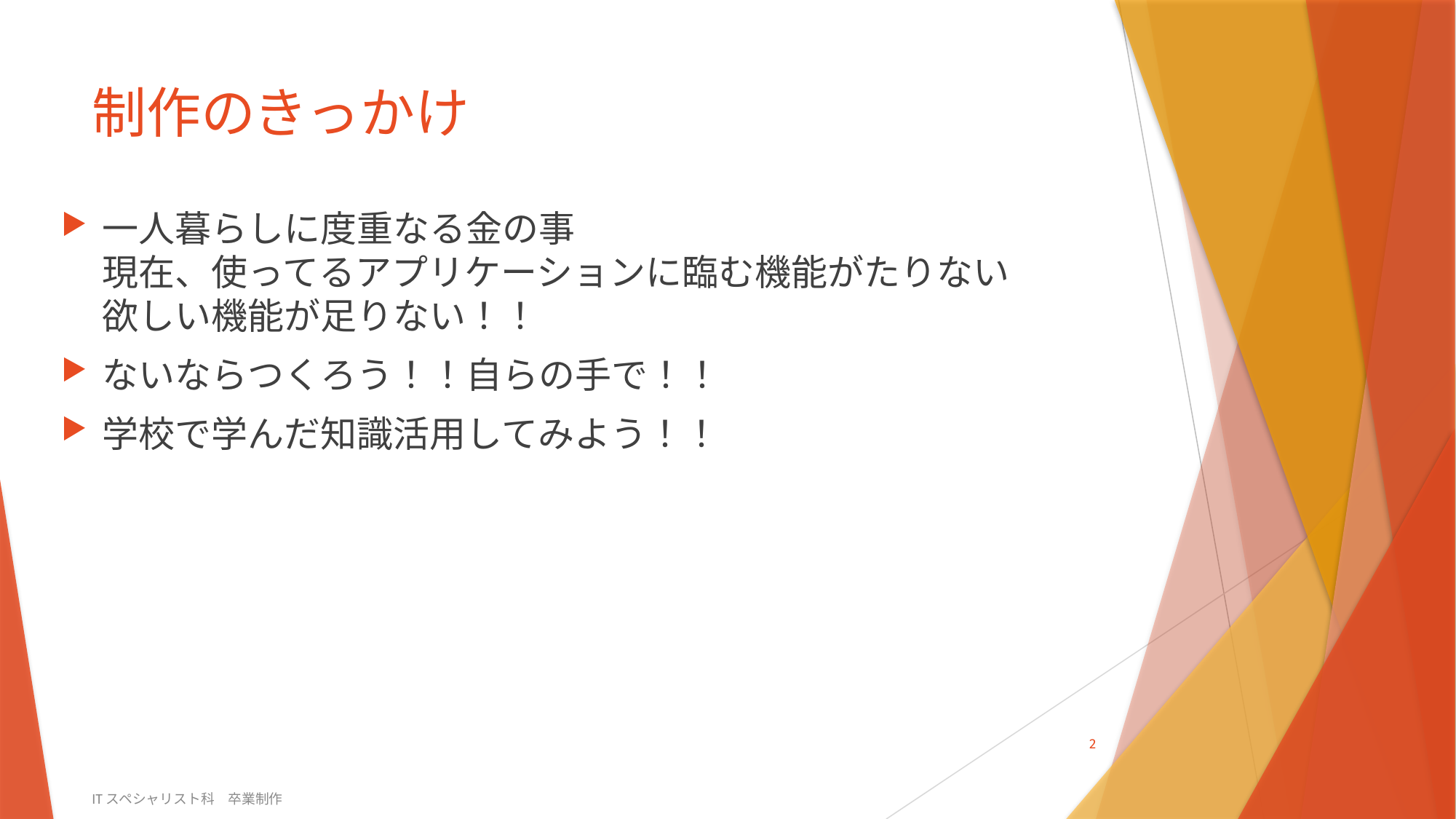

# 制作のきっかけ
一人暮らしに度重なる金の事
現在、使ってるアプリケーションに臨む機能がたりない
欲しい機能が足りない！！
ないならつくろう！！自らの手で！！
学校で学んだ知識活用してみよう！！

2
ITスペシャリスト科　卒業制作